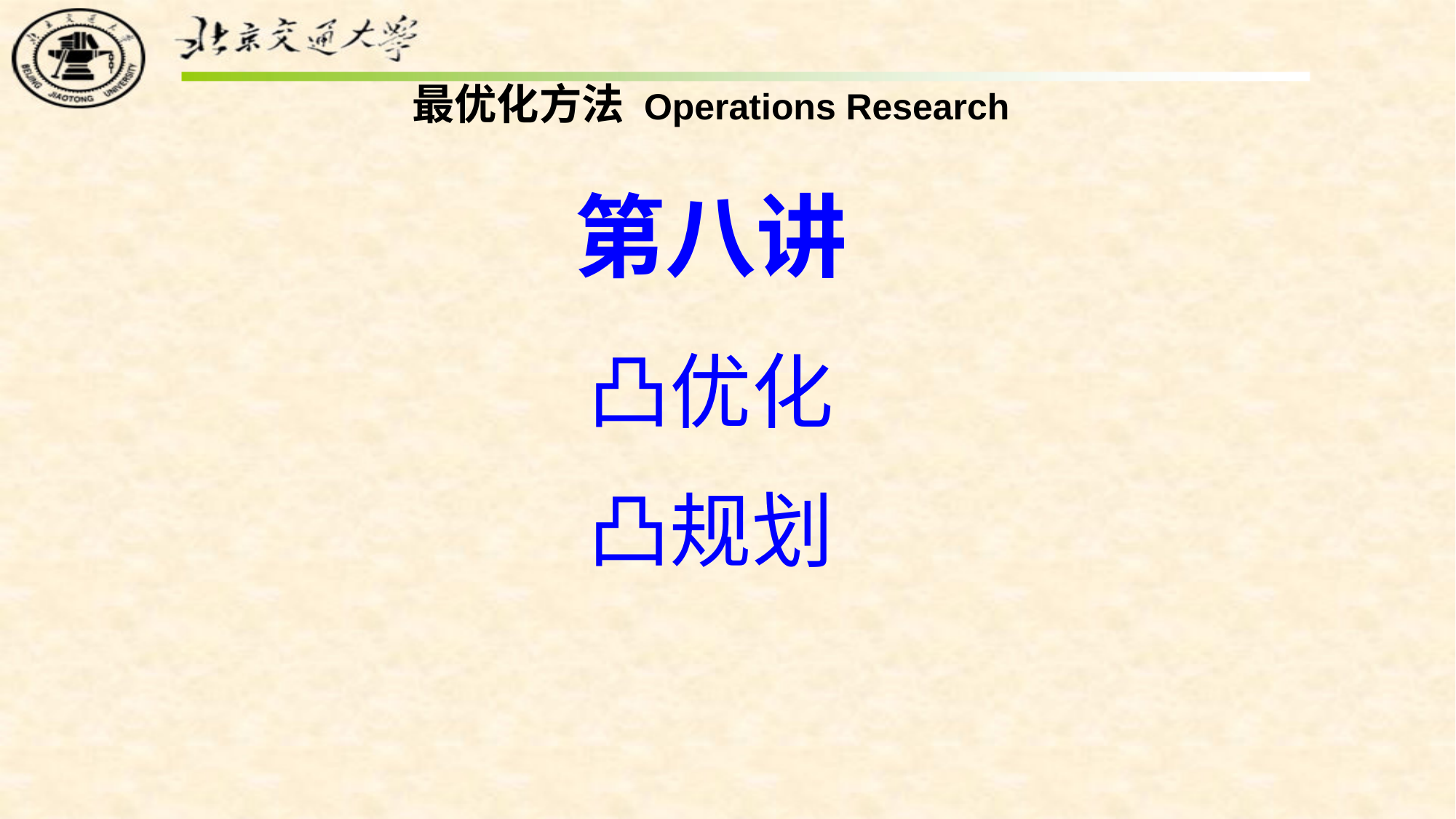

# 最优化方法 Operations Research 第八讲
凸优化
凸规划